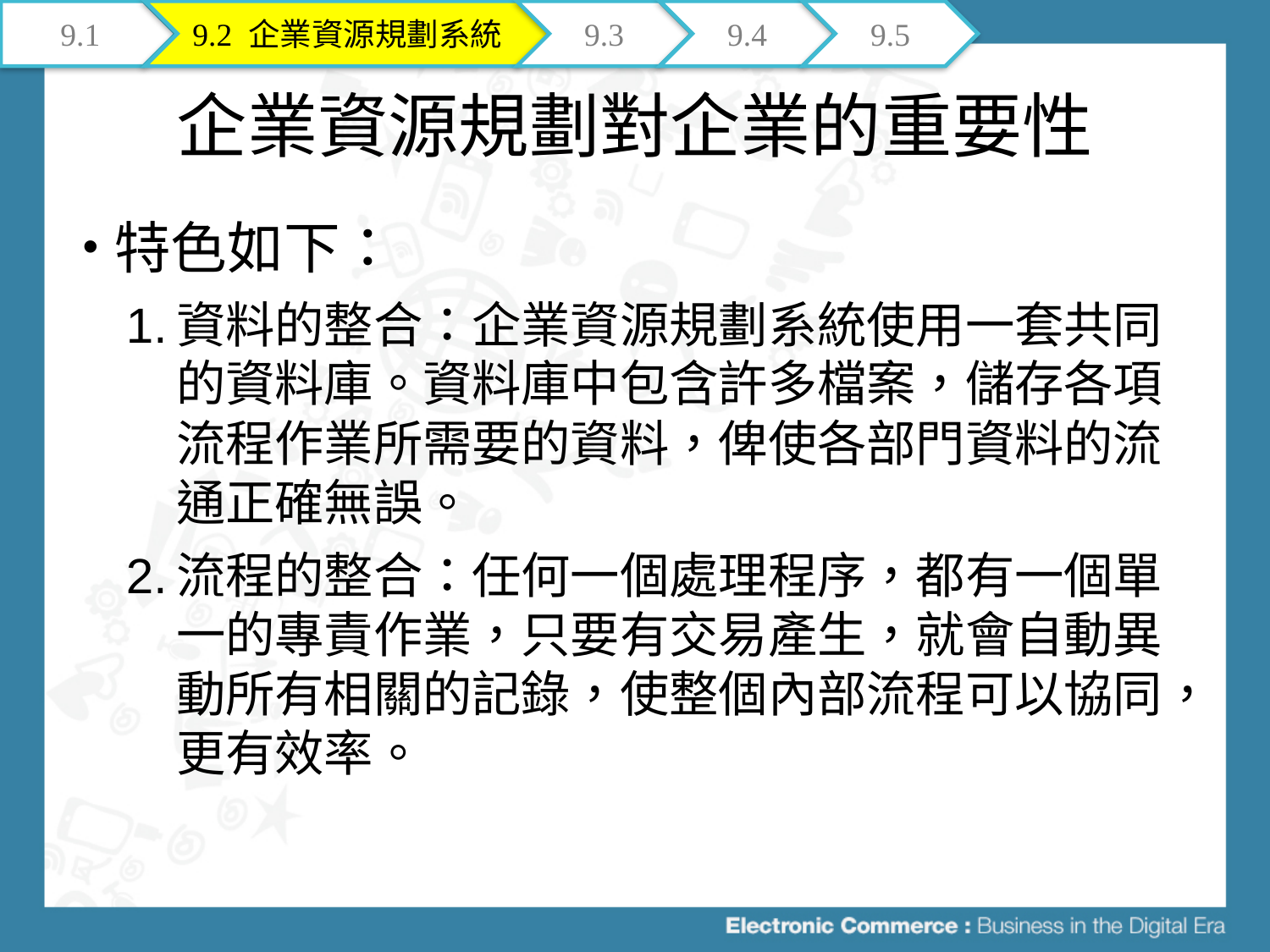

9.1
9.2 企業資源規劃系統
9.3
9.4
9.5
# 企業資源規劃對企業的重要性
特色如下：
資料的整合：企業資源規劃系統使用一套共同的資料庫。資料庫中包含許多檔案，儲存各項流程作業所需要的資料，俾使各部門資料的流通正確無誤。
流程的整合：任何一個處理程序，都有一個單一的專責作業，只要有交易產生，就會自動異動所有相關的記錄，使整個內部流程可以協同，更有效率。